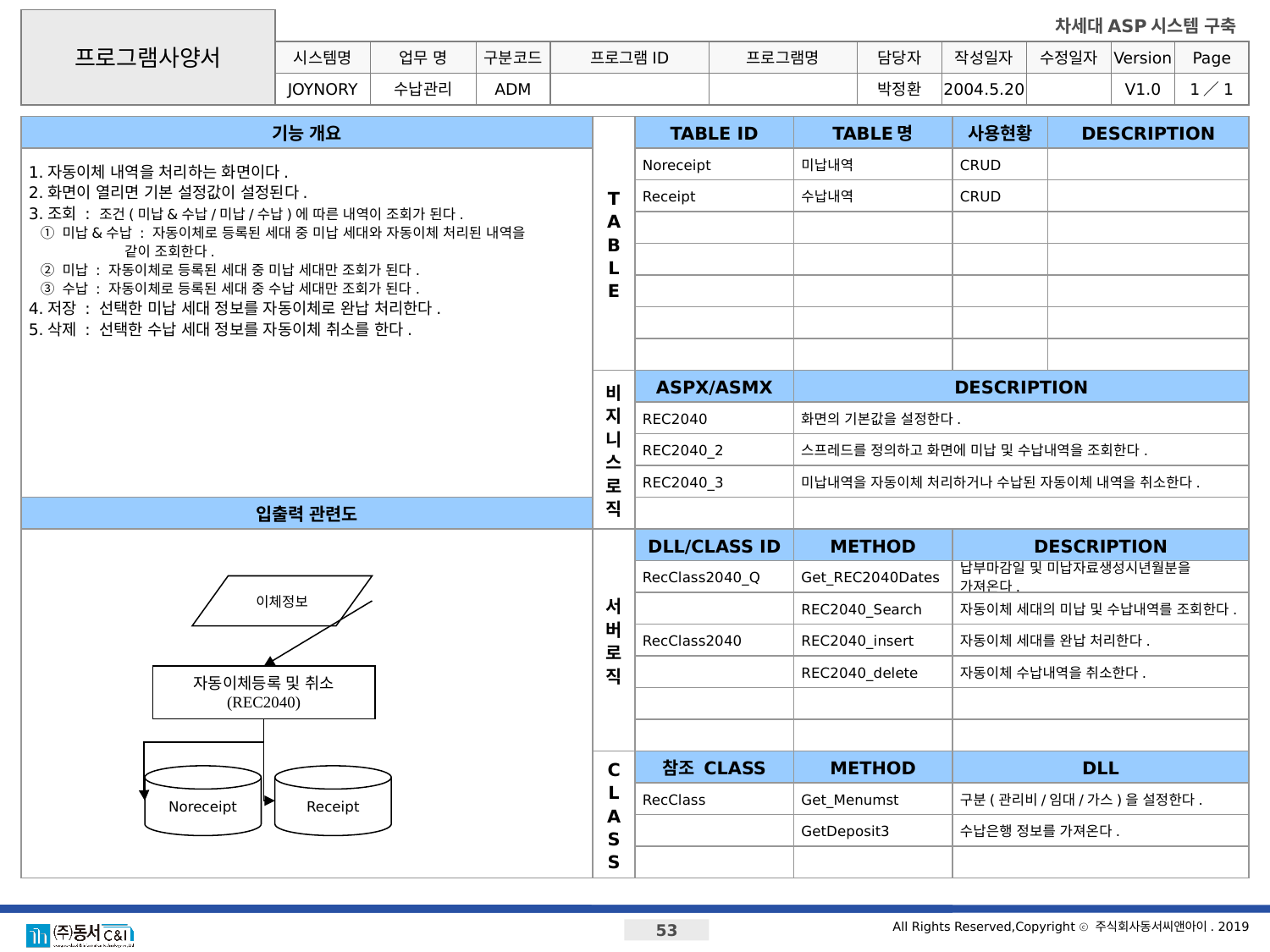

프로그램사양서
기능 개요
T
A
B
L
E
TABLE ID
TABLE명
사용현황
DESCRIPTION
1.자동이체 내역을 처리하는 화면이다.
2.화면이 열리면 기본 설정값이 설정된다.
3.조회 : 조건(미납&수납/미납/수납)에 따른 내역이 조회가 된다.
   ① 미납&수납 : 자동이체로 등록된 세대 중 미납 세대와 자동이체 처리된 내역을
                       같이 조회한다.
   ② 미납 : 자동이체로 등록된 세대 중 미납 세대만 조회가 된다.
   ③ 수납 : 자동이체로 등록된 세대 중 수납 세대만 조회가 된다.
4.저장 : 선택한 미납 세대 정보를 자동이체로 완납 처리한다.
5.삭제 : 선택한 수납 세대 정보를 자동이체 취소를 한다.

Noreceipt
미납내역
CRUD

Receipt
수납내역
CRUD

비지니스로직
ASPX/ASMX
DESCRIPTION
REC2040
화면의 기본값을 설정한다.
REC2040_2
스프레드를 정의하고 화면에 미납 및 수납내역을 조회한다.
REC2040_3
미납내역을 자동이체 처리하거나 수납된 자동이체 내역을 취소한다.
입출력 관련도

서버로직
DLL/CLASS ID
METHOD
DESCRIPTION
RecClass2040_Q
Get_REC2040Dates
납부마감일 및 미납자료생성시년월분을 가져온다.
이체정보

REC2040_Search
자동이체 세대의 미납 및 수납내역를 조회한다.
RecClass2040
REC2040_insert
자동이체 세대를 완납 처리한다.

REC2040_delete
자동이체 수납내역을 취소한다.
자동이체등록 및 취소
(REC2040)

C
L
A
S
S
참조 CLASS
METHOD
DLL
Noreceipt
Receipt
RecClass
Get_Menumst
구분(관리비/임대/가스)을 설정한다.

GetDeposit3
수납은행 정보를 가져온다.